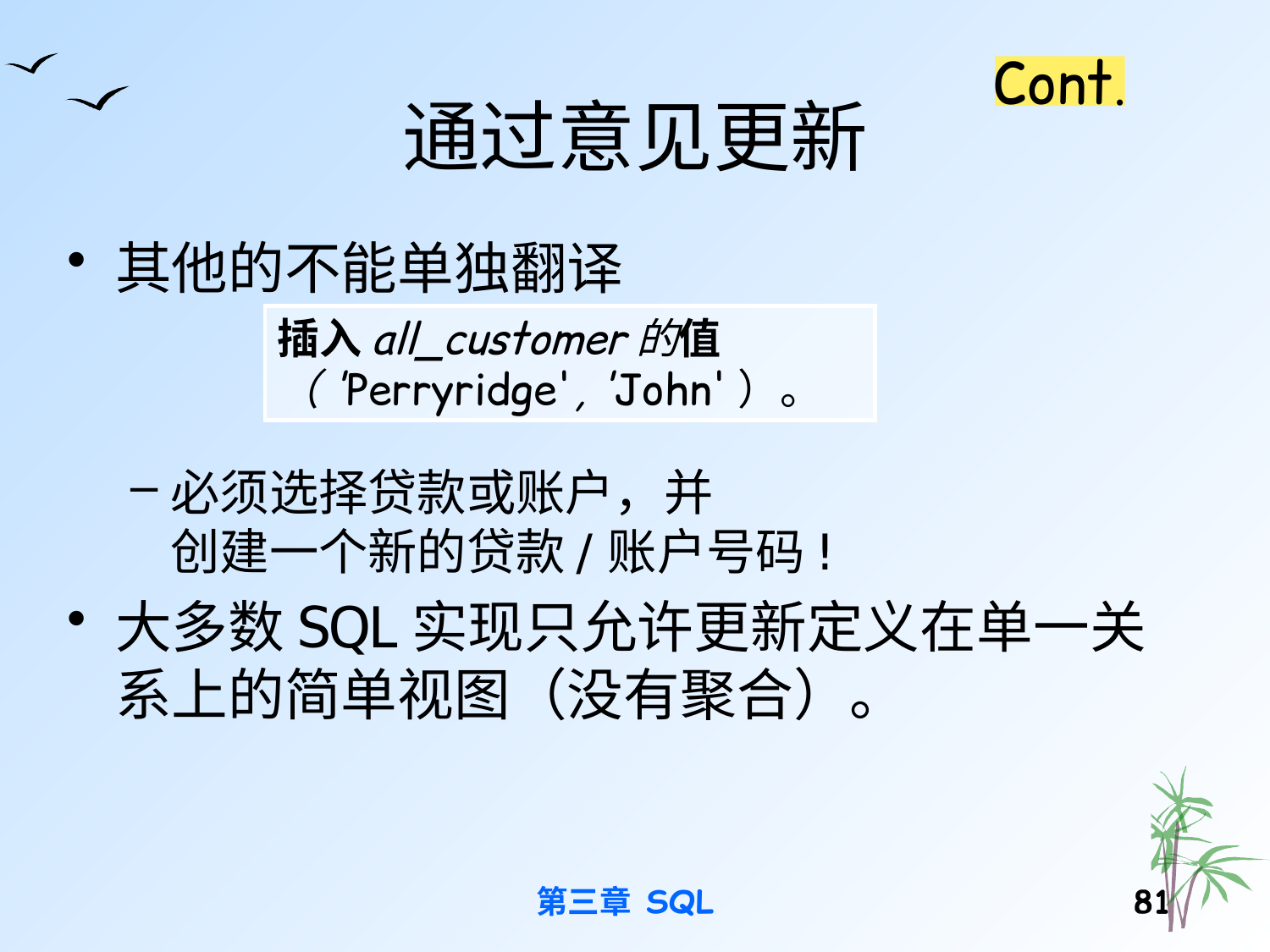

# 通过意见更新
Cont.
其他的不能单独翻译

必须选择贷款或账户，并
创建一个新的贷款/账户号码!
大多数SQL实现只允许更新定义在单一关系上的简单视图（没有聚合）。

插入all_customer的值（'Perryridge', 'John'）。
第三章 SQL
81